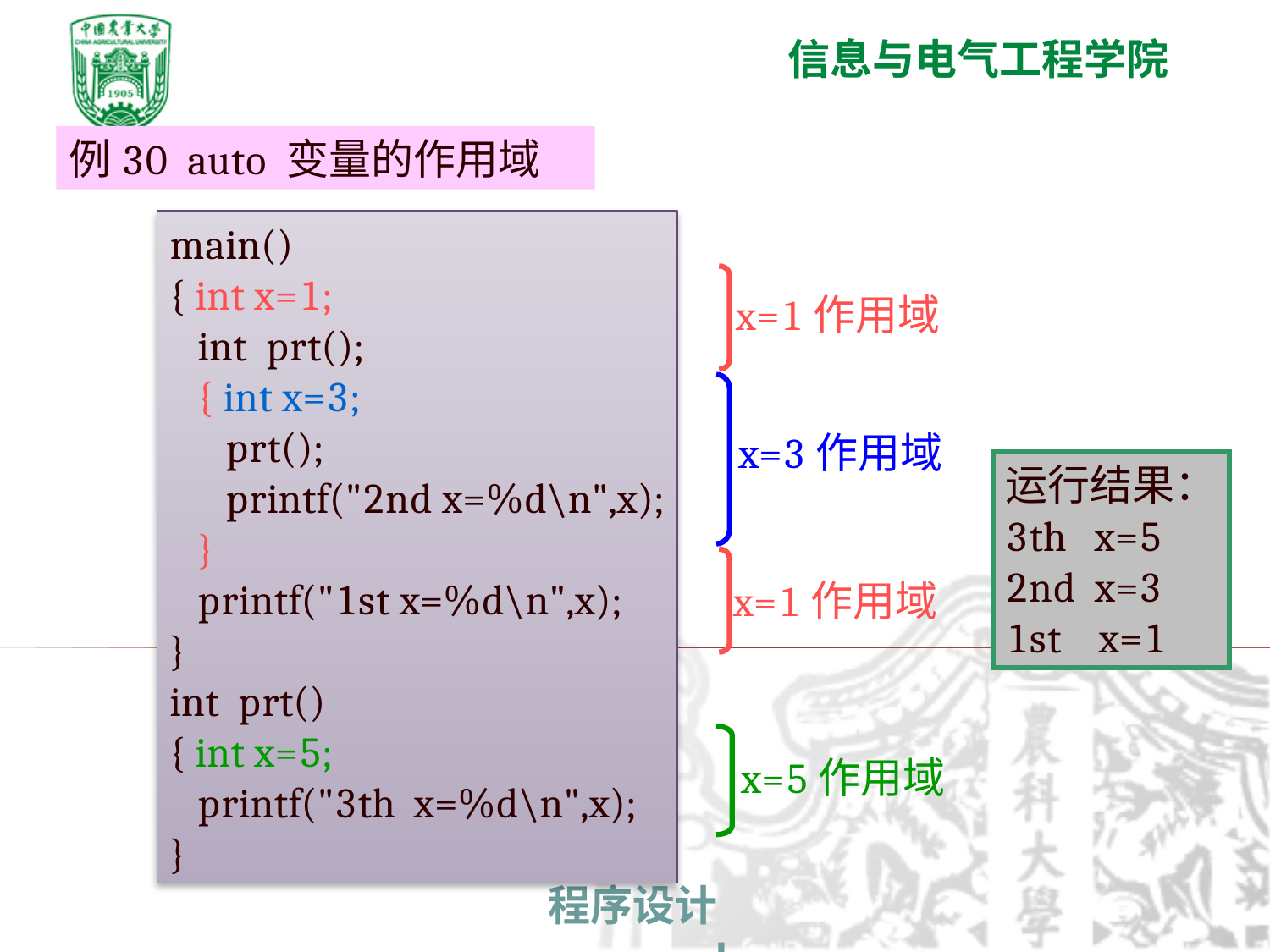

例30  auto 变量的作用域
main()
{ int x=1;
   int  prt();
   { int x=3;
      prt();
      printf("2nd x=%d\n",x);
   }
   printf("1st x=%d\n",x);
}
int  prt()
{ int x=5;
   printf("3th  x=%d\n",x);
}

x=1作用域

x=1作用域

x=3作用域
运行结果：
3th   x=5
2nd  x=3
1st    x=1

x=5作用域